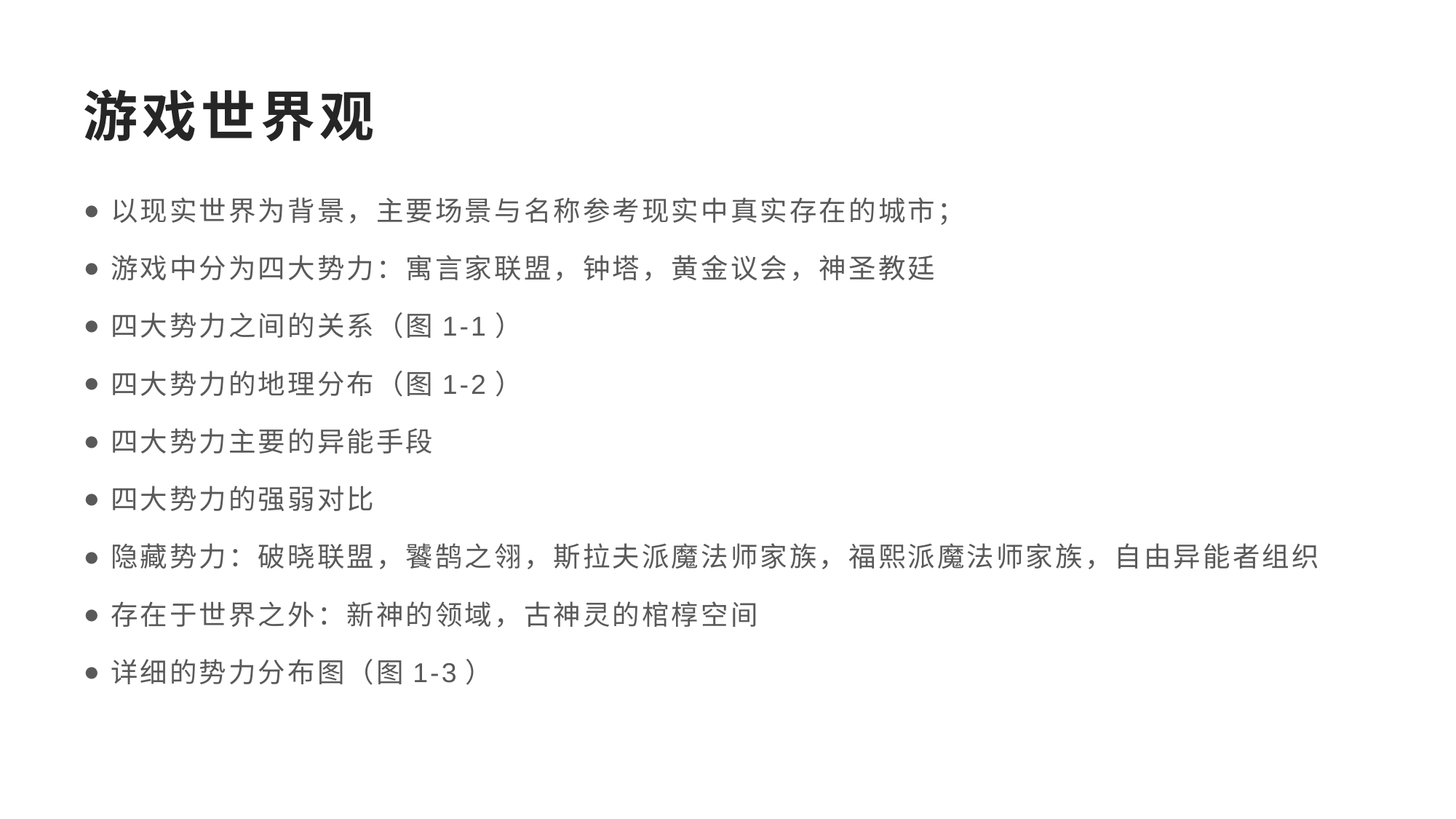

# 游戏世界观
以现实世界为背景，主要场景与名称参考现实中真实存在的城市；
游戏中分为四大势力：寓言家联盟，钟塔，黄金议会，神圣教廷
四大势力之间的关系（图1-1）
四大势力的地理分布（图1-2）
四大势力主要的异能手段
四大势力的强弱对比
隐藏势力：破晓联盟，饕鹄之翎，斯拉夫派魔法师家族，福熙派魔法师家族，自由异能者组织
存在于世界之外：新神的领域，古神灵的棺椁空间
详细的势力分布图（图1-3）